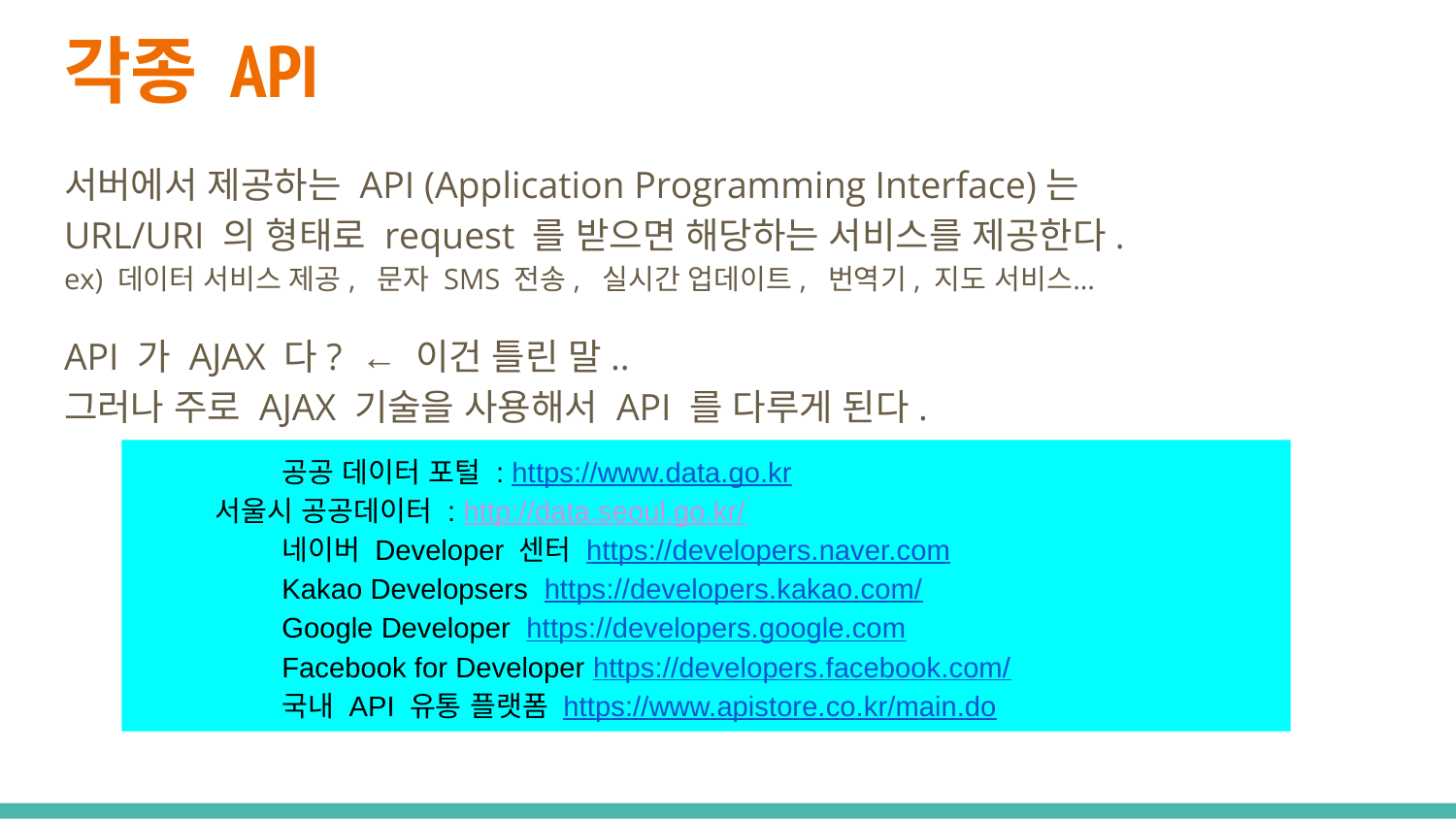

# 각종 API
서버에서 제공하는 API (Application Programming Interface)는
URL/URI 의 형태로 request 를 받으면 해당하는 서비스를 제공한다.
ex) 데이터 서비스 제공,  문자 SMS 전송,  실시간 업데이트,  번역기, 지도 서비스…
API 가 AJAX 다?  ← 이건 틀린 말..
그러나 주로 AJAX 기술을 사용해서 API 를 다루게 된다.
	공공 데이터 포털 : https://www.data.go.kr
         서울시 공공데이터 : http://data.seoul.go.kr/
	네이버 Developer 센터 https://developers.naver.com
	Kakao Developsers  https://developers.kakao.com/
	Google Developer  https://developers.google.com
	Facebook for Developer https://developers.facebook.com/
	국내 API 유통 플랫폼 https://www.apistore.co.kr/main.do